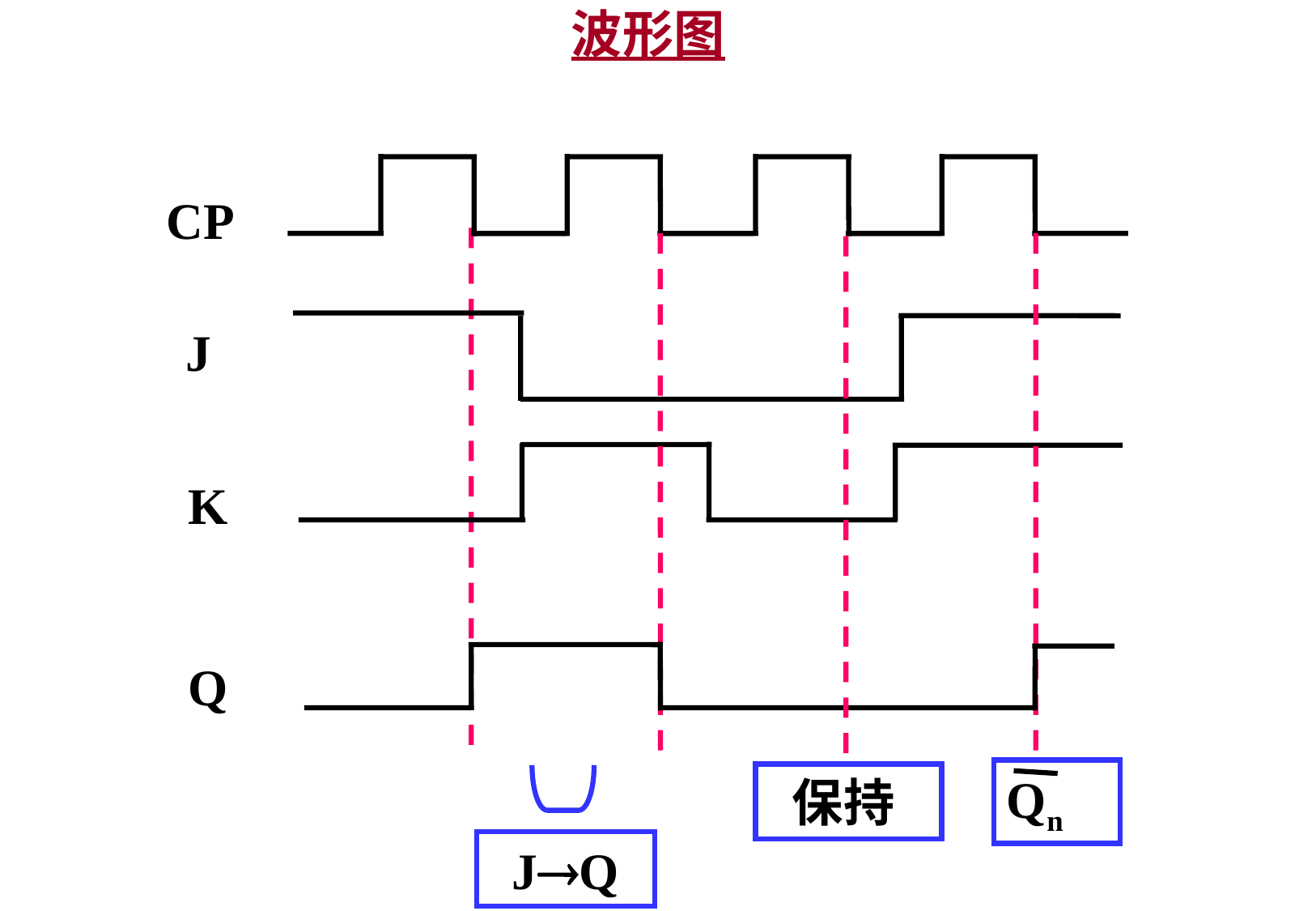

波形图

CP

J

K

Q
 保持
Qn

J→Q